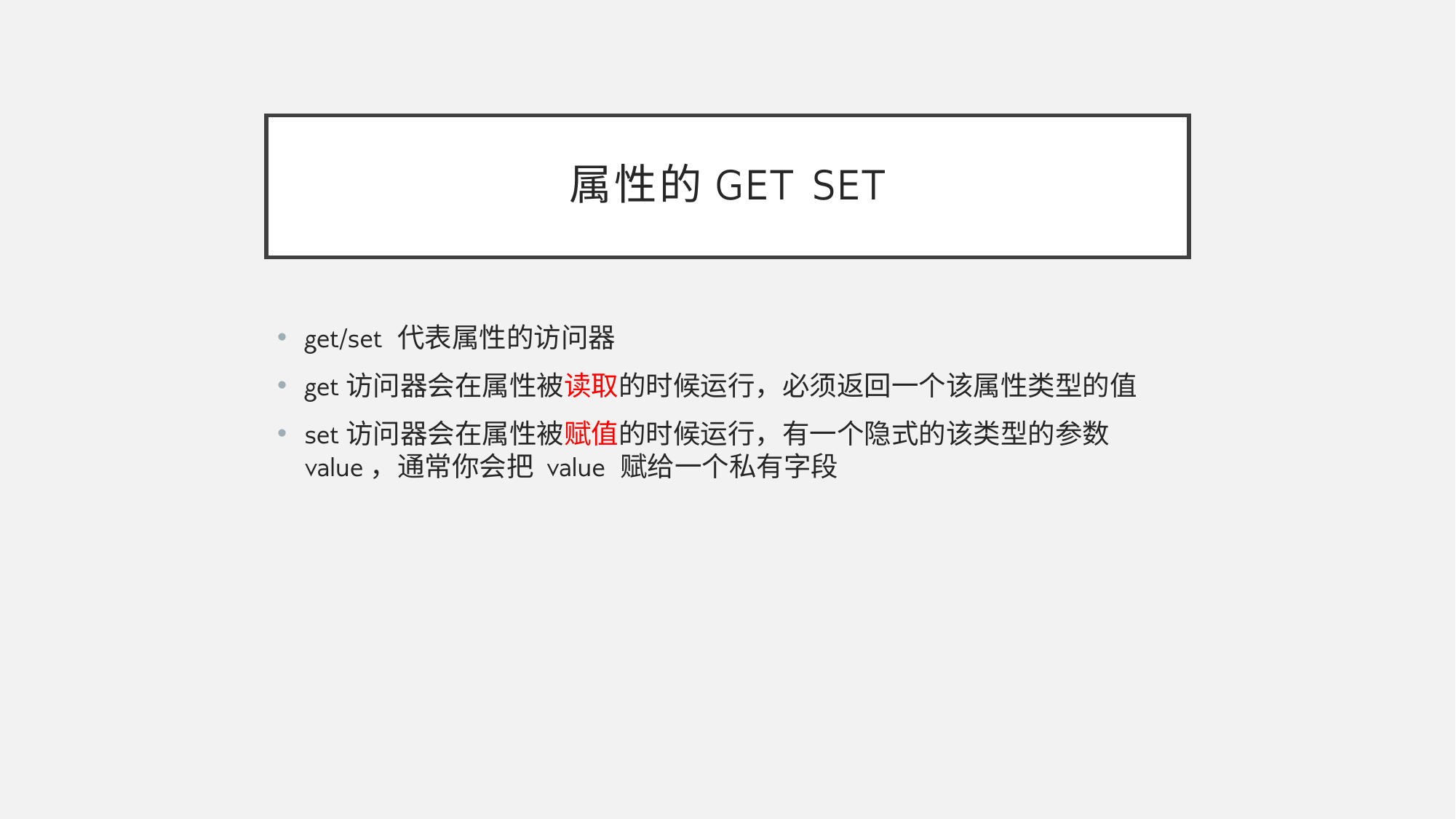

# 属性的get set
get/set 代表属性的访问器
get访问器会在属性被读取的时候运行，必须返回一个该属性类型的值
set访问器会在属性被赋值的时候运行，有一个隐式的该类型的参数 value，通常你会把 value 赋给一个私有字段